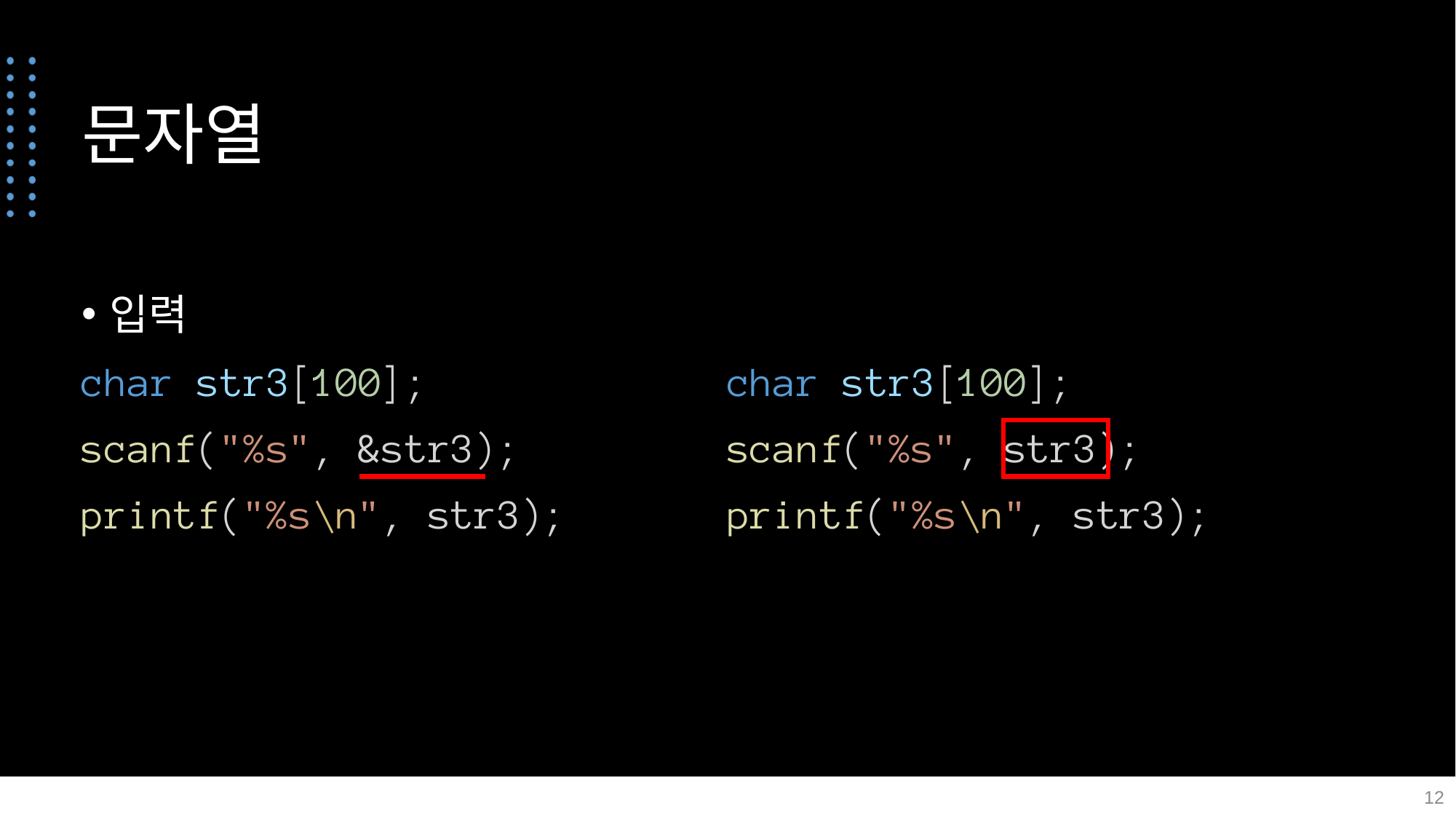

# 문자열
입력
char str3[100];
scanf("%s", &str3);
printf("%s\n", str3);

char str3[100];
scanf("%s", str3);
printf("%s\n", str3);

12